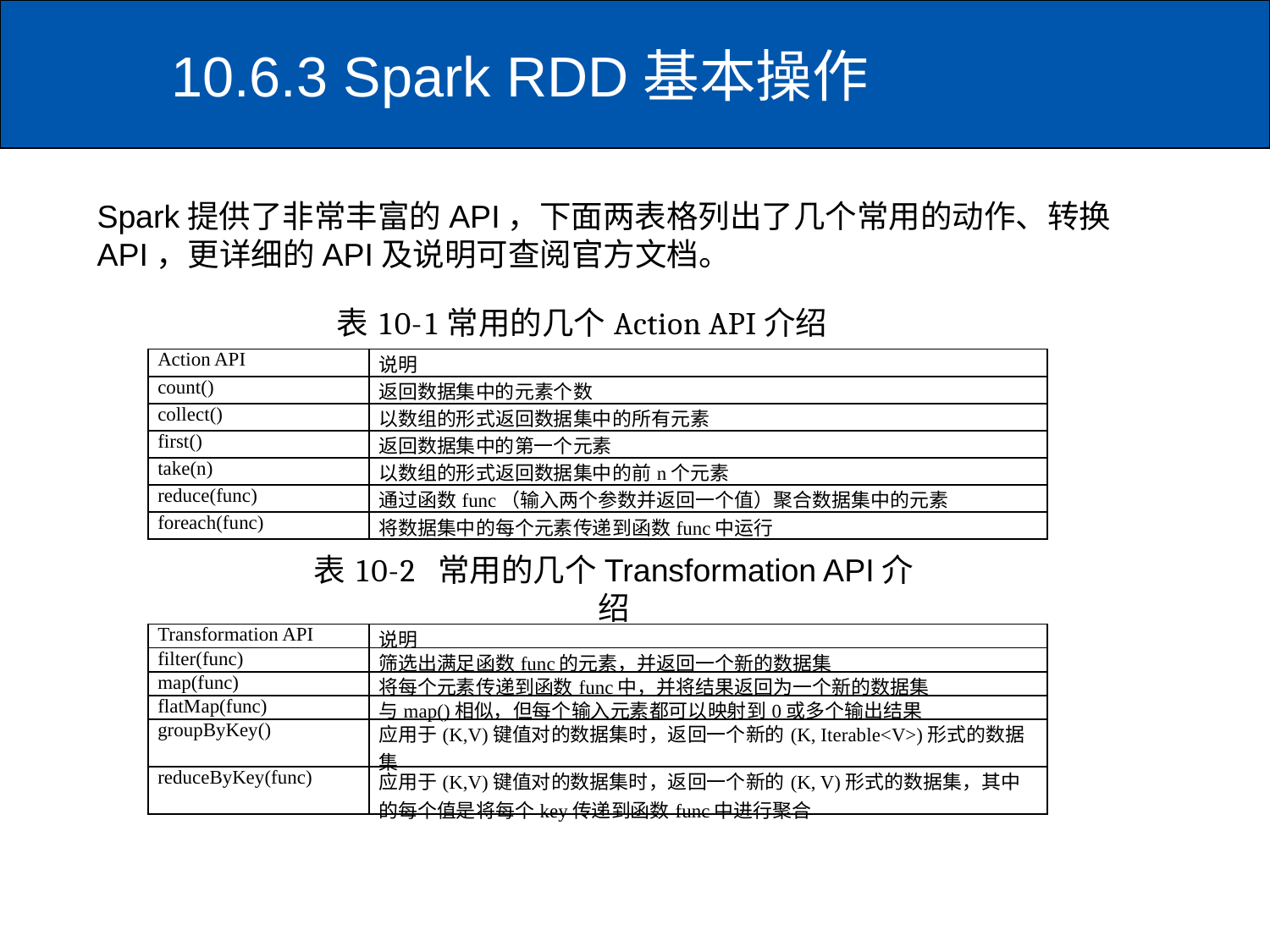

# 10.6.3 Spark RDD基本操作
Spark提供了非常丰富的API，下面两表格列出了几个常用的动作、转换API，更详细的API及说明可查阅官方文档。

表10-1常用的几个Action API介绍
| Action API | 说明 |
| --- | --- |
| count() | 返回数据集中的元素个数 |
| collect() | 以数组的形式返回数据集中的所有元素 |
| first() | 返回数据集中的第一个元素 |
| take(n) | 以数组的形式返回数据集中的前n个元素 |
| reduce(func) | 通过函数func（输入两个参数并返回一个值）聚合数据集中的元素 |
| foreach(func) | 将数据集中的每个元素传递到函数func中运行 |
表10-2  常用的几个Transformation API介绍
| Transformation API | 说明 |
| --- | --- |
| filter(func) | 筛选出满足函数func的元素，并返回一个新的数据集 |
| map(func) | 将每个元素传递到函数func中，并将结果返回为一个新的数据集 |
| flatMap(func) | 与map()相似，但每个输入元素都可以映射到0或多个输出结果 |
| groupByKey() | 应用于(K,V)键值对的数据集时，返回一个新的(K, Iterable<V>)形式的数据集 |
| reduceByKey(func) | 应用于(K,V)键值对的数据集时，返回一个新的(K, V)形式的数据集，其中的每个值是将每个key传递到函数func中进行聚合 |